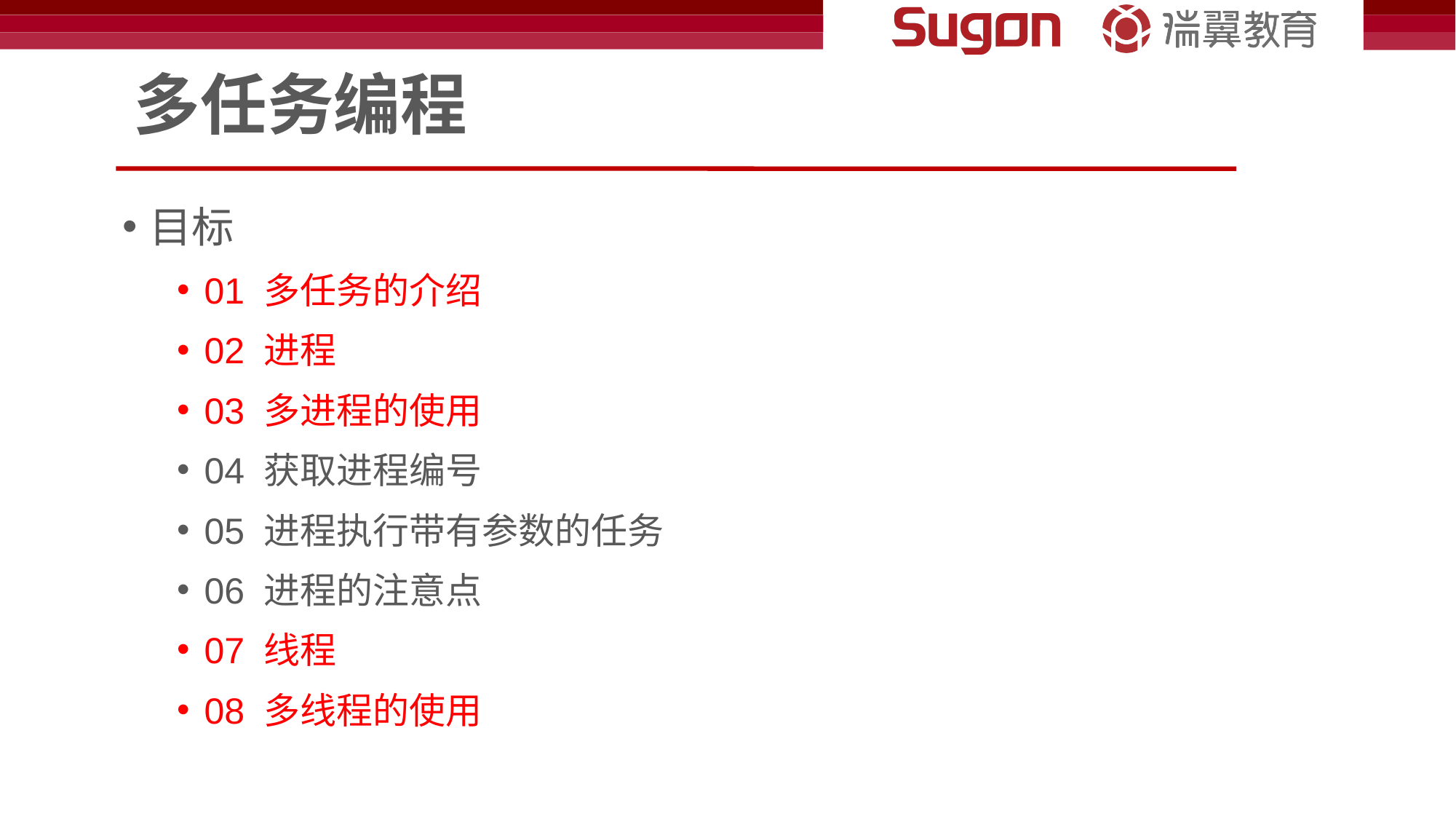

# 多任务编程
目标
01 多任务的介绍
02 进程
03 多进程的使用
04 获取进程编号
05 进程执行带有参数的任务
06 进程的注意点
07 线程
08 多线程的使用